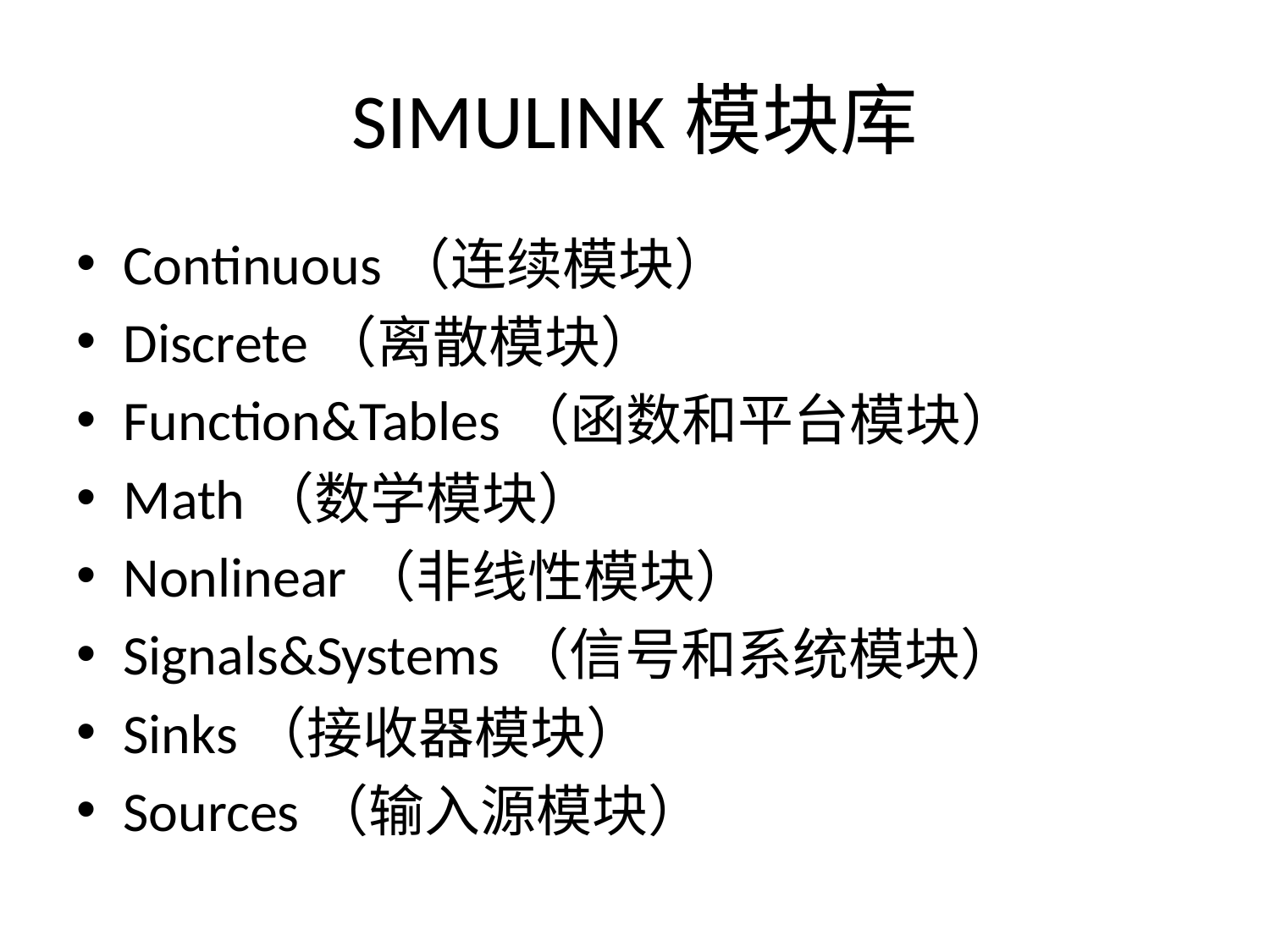

# SIMULINK模块库
Continuous（连续模块）
Discrete（离散模块）
Function&Tables（函数和平台模块）
Math（数学模块）
Nonlinear（非线性模块）
Signals&Systems（信号和系统模块）
Sinks（接收器模块）
Sources（输入源模块）